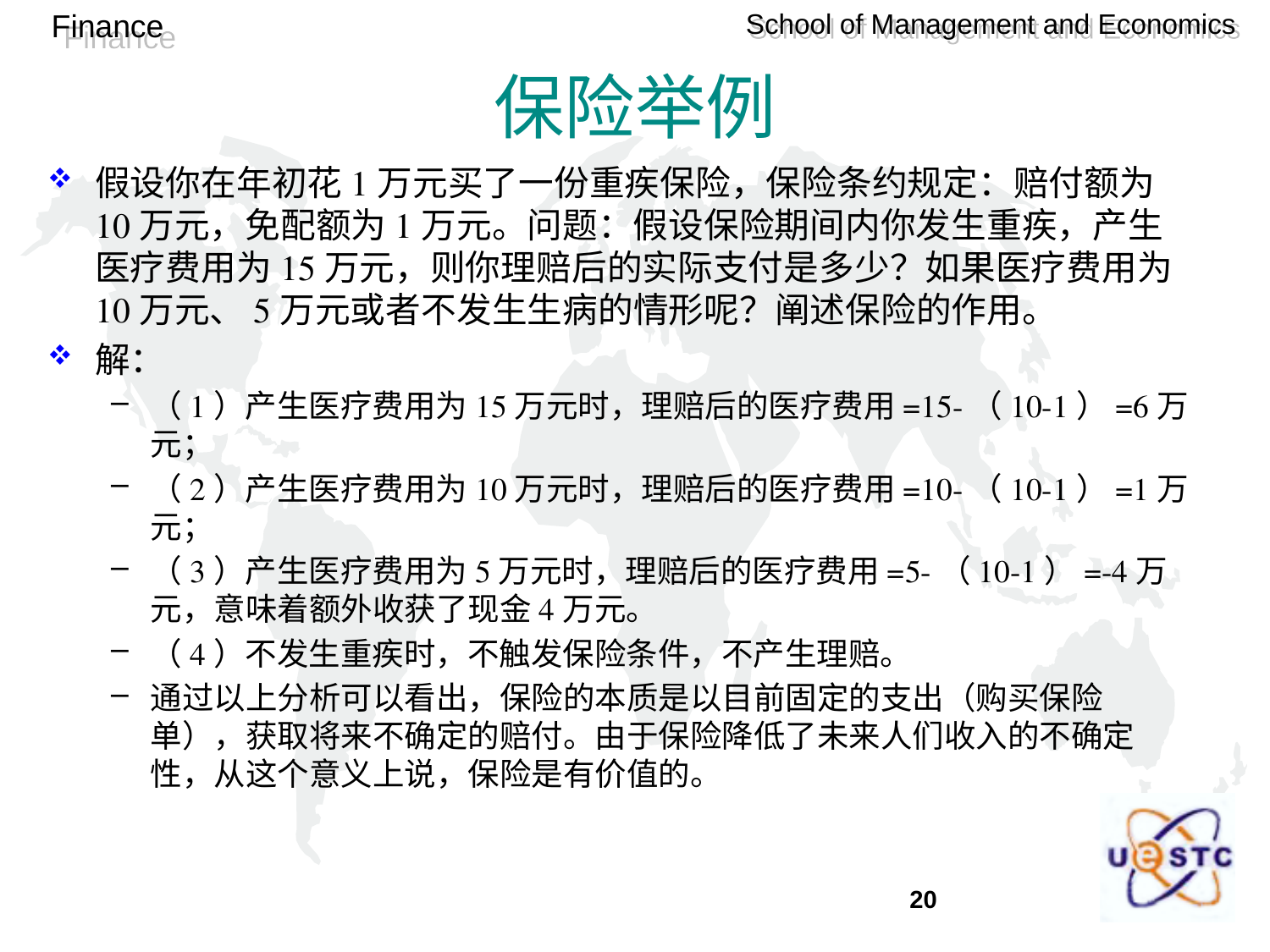

# 保险举例
假设你在年初花1万元买了一份重疾保险，保险条约规定：赔付额为10万元，免配额为1万元。问题：假设保险期间内你发生重疾，产生医疗费用为15万元，则你理赔后的实际支付是多少？如果医疗费用为10万元、5万元或者不发生生病的情形呢？阐述保险的作用。
解：
（1）产生医疗费用为15万元时，理赔后的医疗费用=15-（10-1）=6万元；
（2）产生医疗费用为10万元时，理赔后的医疗费用=10-（10-1）=1万元；
（3）产生医疗费用为5万元时，理赔后的医疗费用=5-（10-1）=-4万元，意味着额外收获了现金4万元。
（4）不发生重疾时，不触发保险条件，不产生理赔。
通过以上分析可以看出，保险的本质是以目前固定的支出（购买保险单），获取将来不确定的赔付。由于保险降低了未来人们收入的不确定性，从这个意义上说，保险是有价值的。